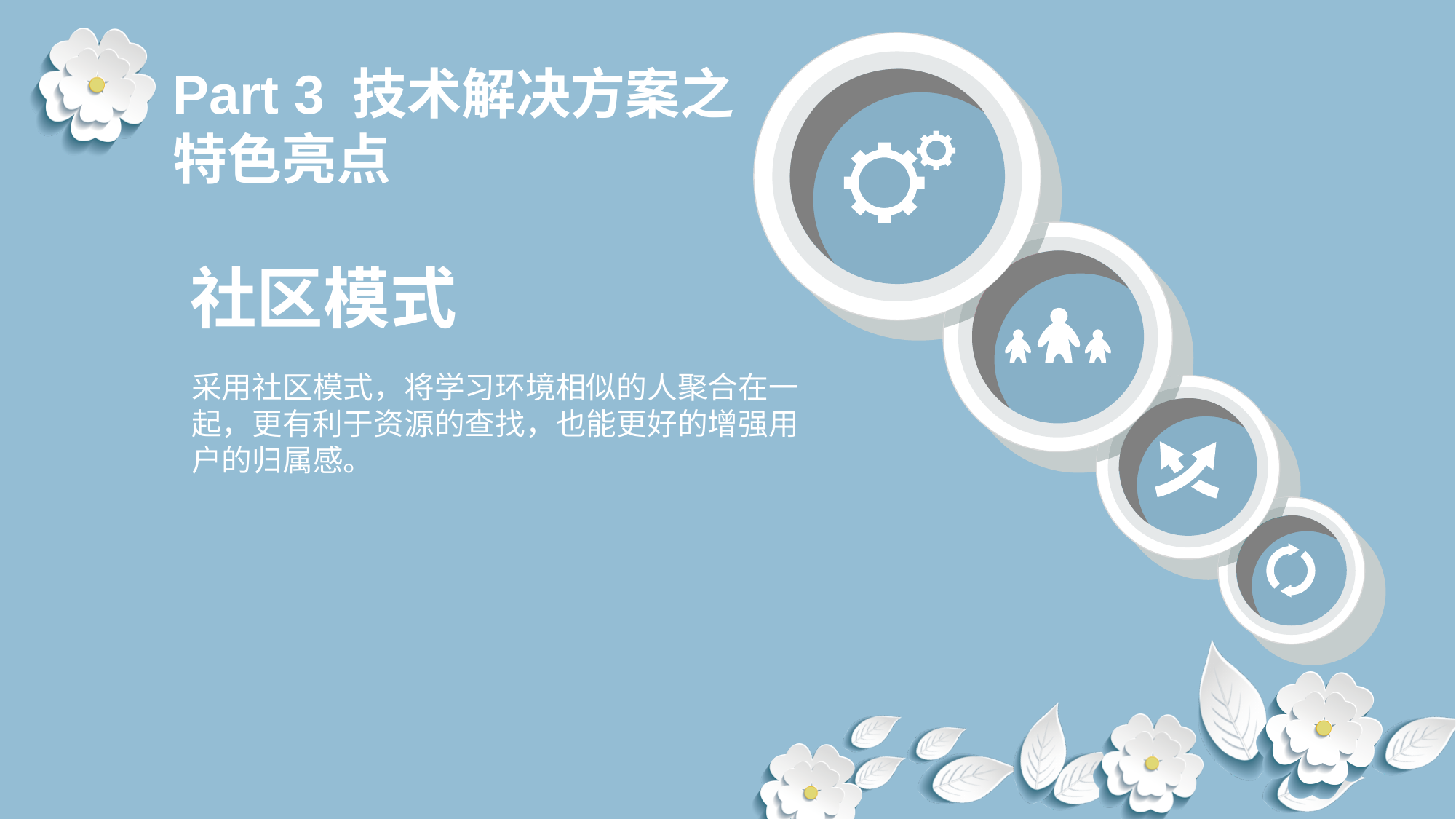

Part 3 技术解决方案之
特色亮点

社区模式
采用社区模式，将学习环境相似的人聚合在一起，更有利于资源的查找，也能更好的增强用户的归属感。
延时符